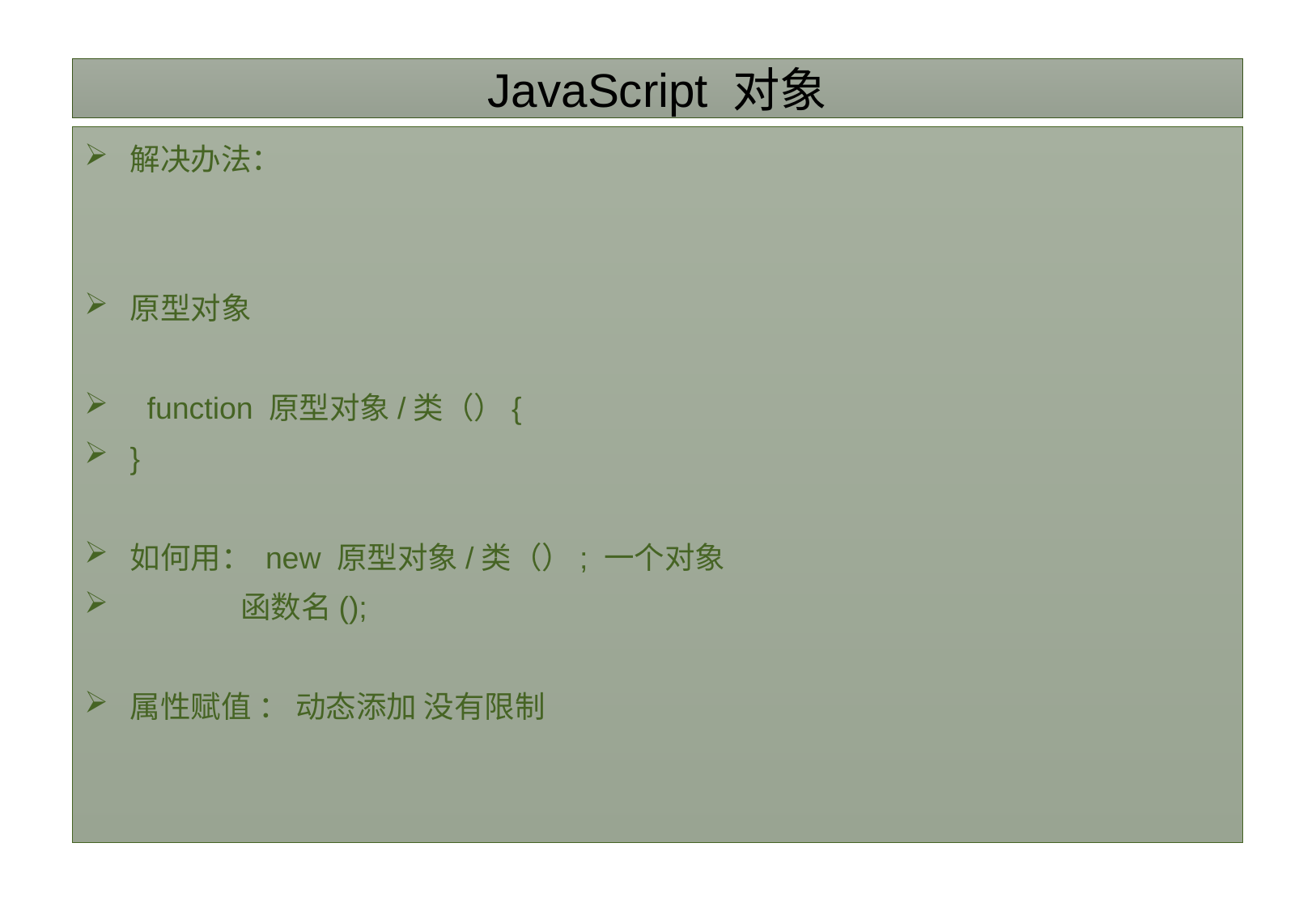

# JavaScript 对象
解决办法：

原型对象

  function 原型对象/类（）{
}

如何用： new 原型对象/类（）; 一个对象
               函数名();

属性赋值 ： 动态添加 没有限制